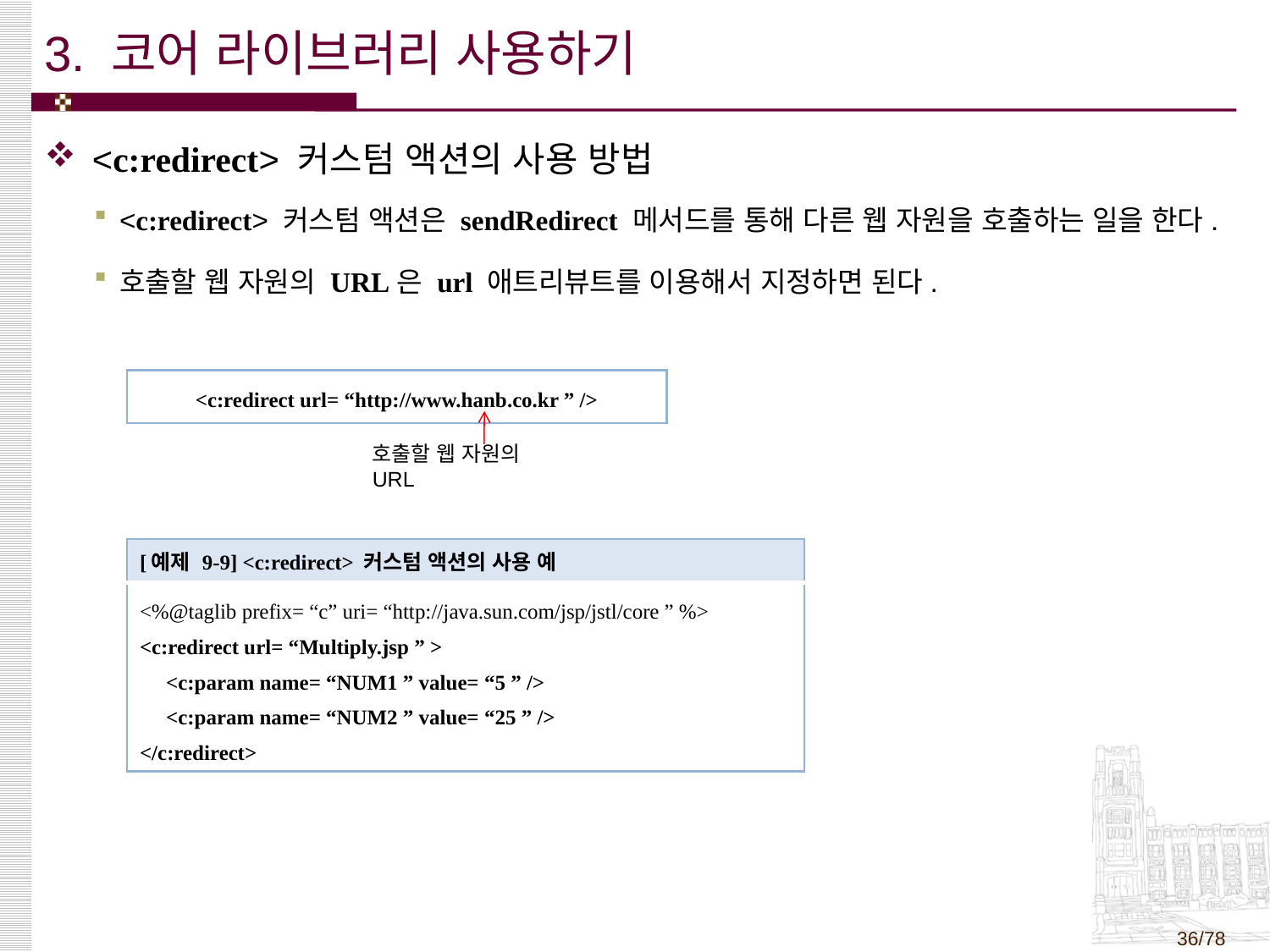

# 3. 코어 라이브러리 사용하기
<c:redirect> 커스텀 액션의 사용 방법
<c:redirect> 커스텀 액션은 sendRedirect 메서드를 통해 다른 웹 자원을 호출하는 일을 한다.
호출할 웹 자원의 URL은 url 애트리뷰트를 이용해서 지정하면 된다.

| <c:redirect url= “http://www.hanb.co.kr ” /> |
| --- |
호출할 웹 자원의 URL
| [예제 9-9] <c:redirect> 커스텀 액션의 사용 예 |
| --- |
| <%@taglib prefix= “c” uri= “http://java.sun.com/jsp/jstl/core ” %> <c:redirect url= “Multiply.jsp ” > <c:param name= “NUM1 ” value= “5 ” /> <c:param name= “NUM2 ” value= “25 ” /> </c:redirect> |